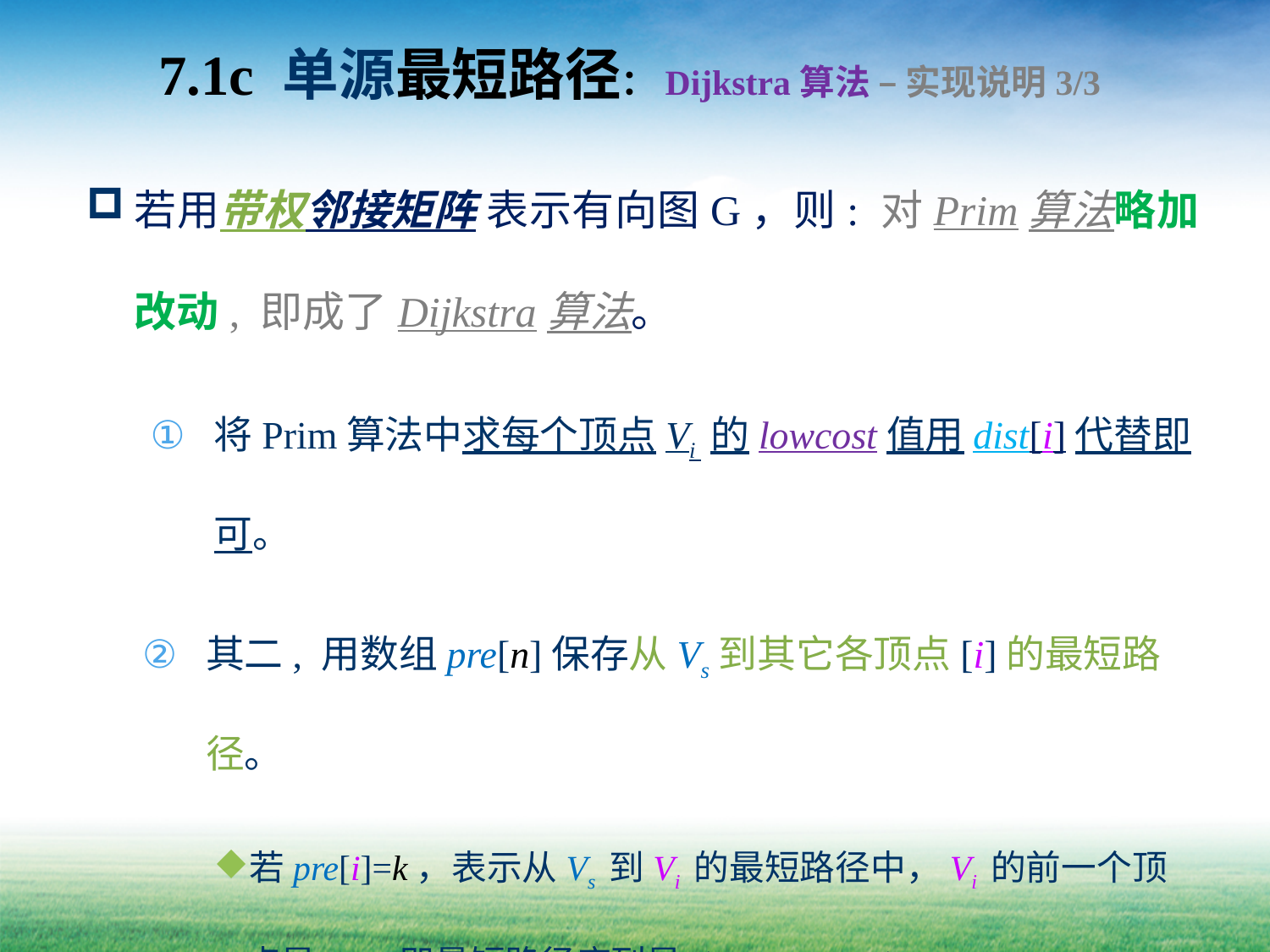

# 7.1c 单源最短路径：Dijkstra算法 – 实现说明3/3
若用带权邻接矩阵 表示有向图G，则: 对Prim算法略加改动, 即成了Dijkstra算法。
将Prim算法中求每个顶点Vi 的lowcost值用dist[i]代替即可。
其二, 用数组pre[n]保存从Vs到其它各顶点[i]的最短路径。
若pre[i]=k，表示从Vs 到Vi 的最短路径中，Vi 的前一个顶点是Vk，即最短路径序列是 (Vs, …, Vk, Vi) 。
其三, 使用数组final[n], 标识一个顶点[i]是否已加入S中。